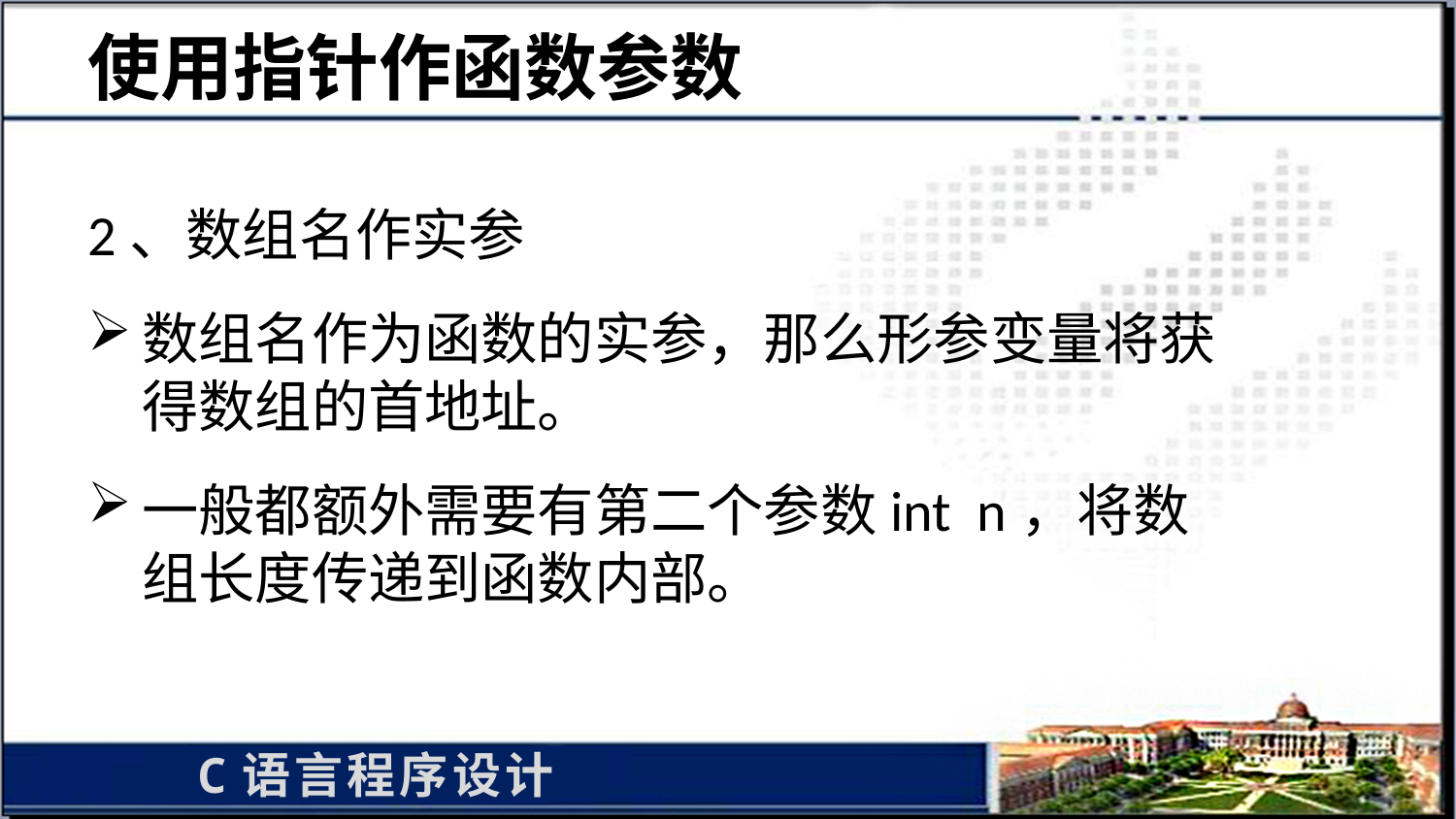

# 使用指针作函数参数
2、数组名作实参
数组名作为函数的实参，那么形参变量将获得数组的首地址。
一般都额外需要有第二个参数int  n，将数组长度传递到函数内部。